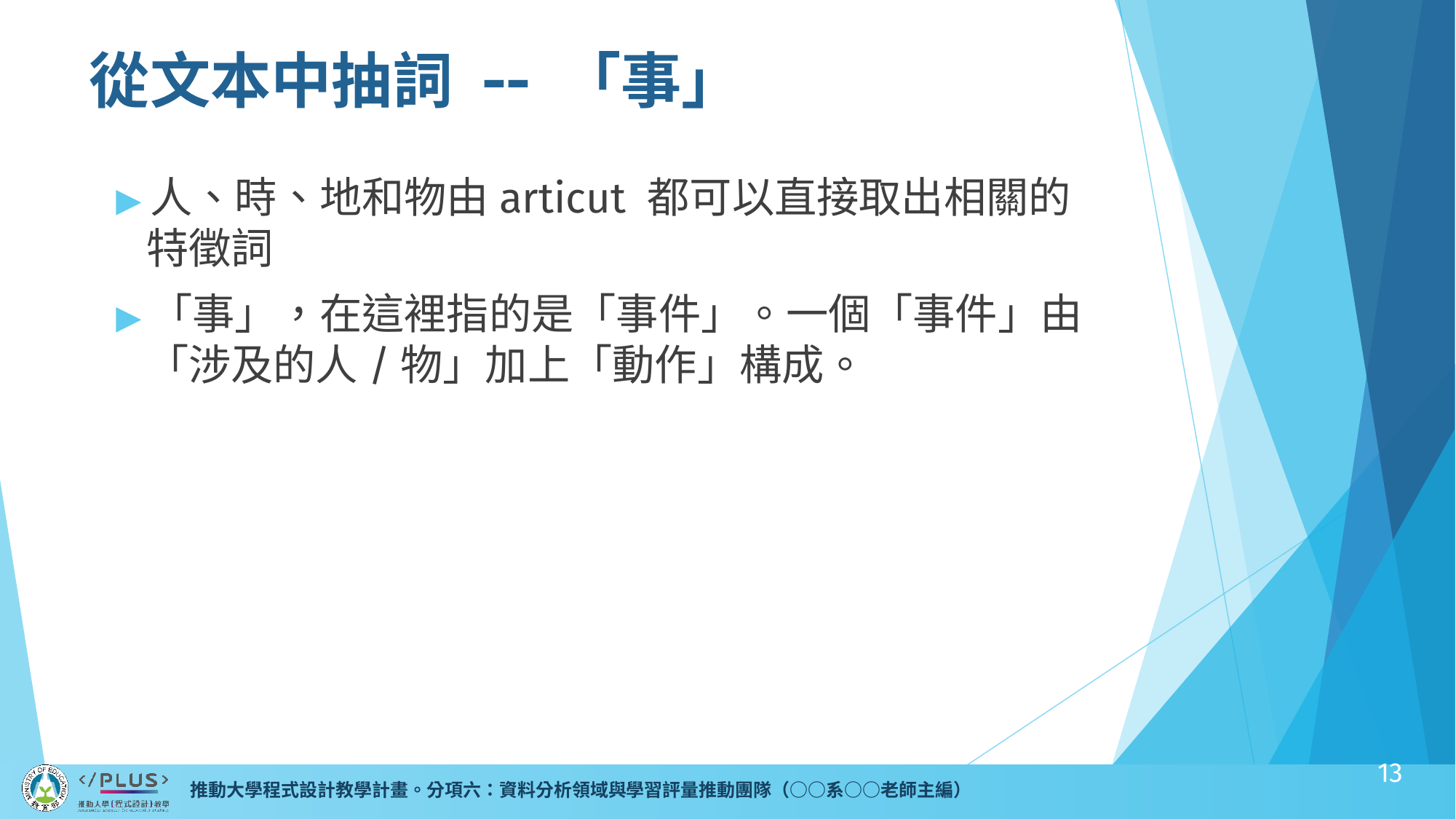

# 從文本中抽詞 -- 「事」
人、時、地和物由articut 都可以直接取出相關的特徵詞
「事」，在這裡指的是「事件」。一個「事件」由「涉及的人/物」加上「動作」構成。

13